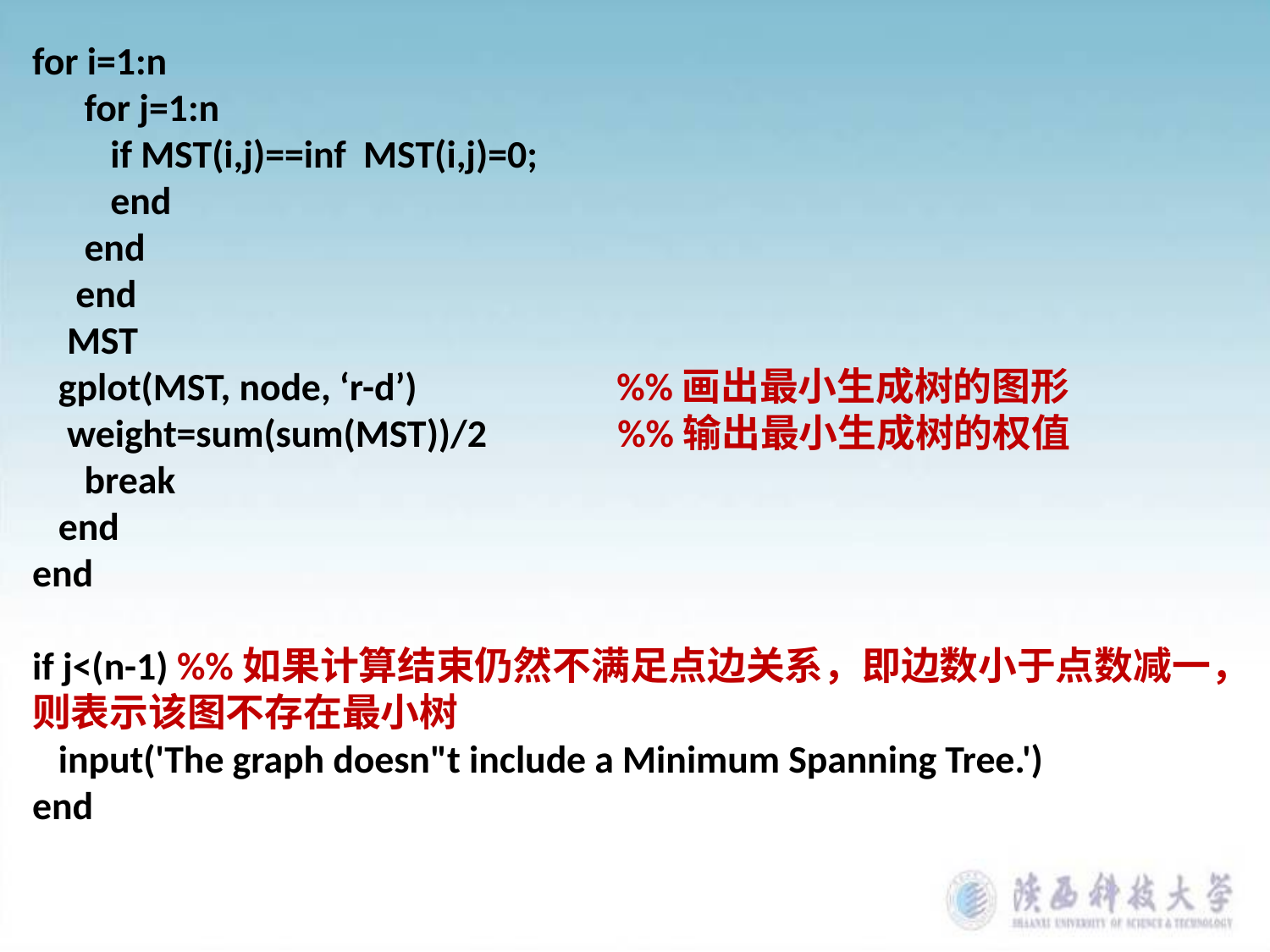

for i=1:n
      for j=1:n
         if MST(i,j)==inf  MST(i,j)=0;
         end
      end
     end
    MST
   gplot(MST, node, ‘r-d’)                       %%画出最小生成树的图形
    weight=sum(sum(MST))/2               %%输出最小生成树的权值
      break
   end
end

if j<(n-1) %%如果计算结束仍然不满足点边关系，即边数小于点数减一，则表示该图不存在最小树
   input('The graph doesn"t include a Minimum Spanning Tree.')
end